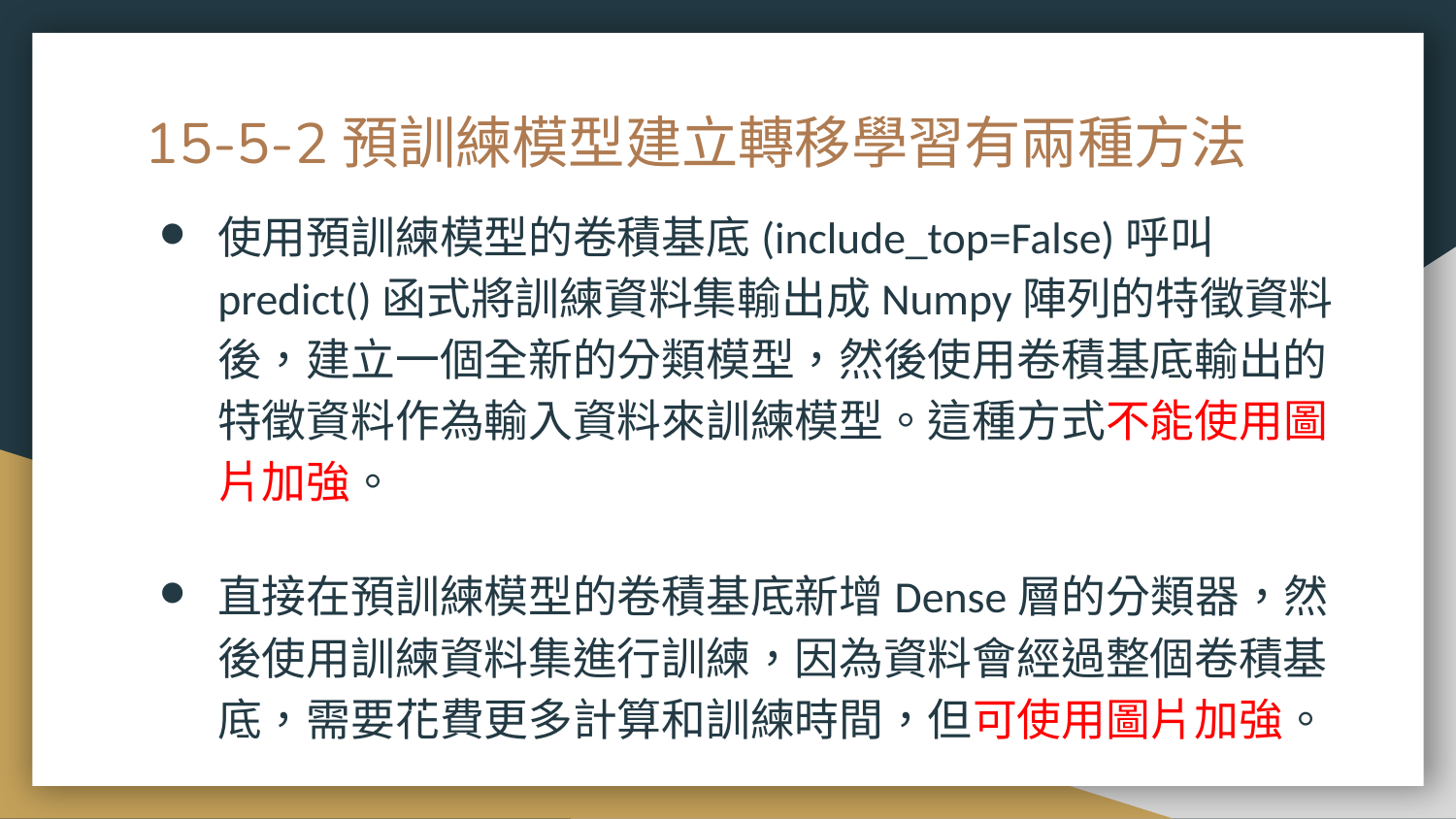

# 15-5-2預訓練模型建立轉移學習有兩種方法
使用預訓練模型的卷積基底(include_top=False)呼叫predict()函式將訓練資料集輸出成Numpy陣列的特徵資料後，建立一個全新的分類模型，然後使用卷積基底輸出的特徵資料作為輸入資料來訓練模型。這種方式不能使用圖片加強。
直接在預訓練模型的卷積基底新增Dense層的分類器，然後使用訓練資料集進行訓練，因為資料會經過整個卷積基底，需要花費更多計算和訓練時間，但可使用圖片加強。